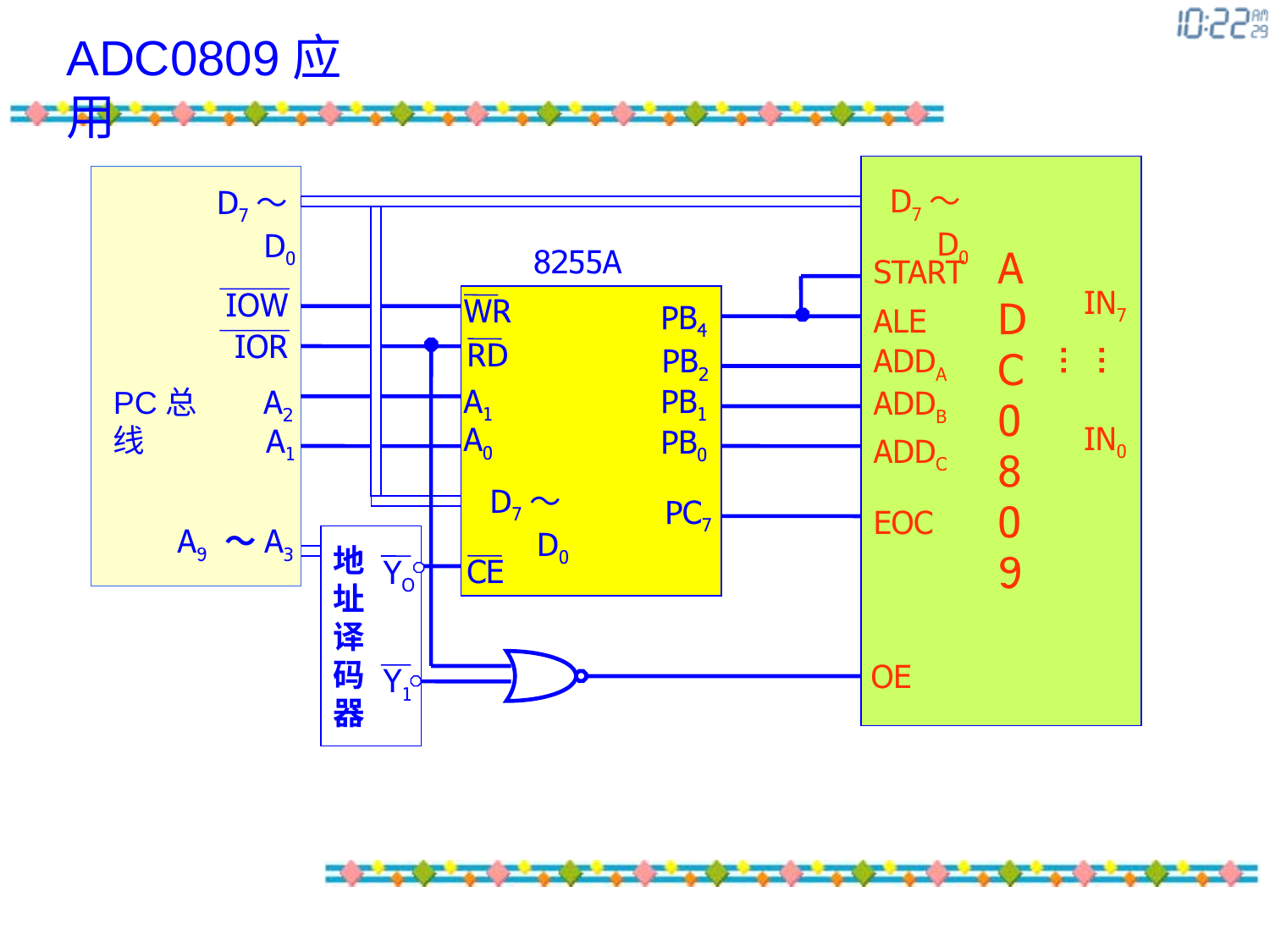

ADC0809应用

D7～D0
D7～D0

ADC
0809
8255A
START

IN7
IOW

WR

RD

A1
A0
D7～D0
CE

PB4
PB2
PB1
PB0
PC7
ALE

IOR

……
ADDA

PC总线
A2
ADDB

IN0
A1
ADDC

EOC
A9 ～A3

地
址
译
码
器

YO

OE

Y1